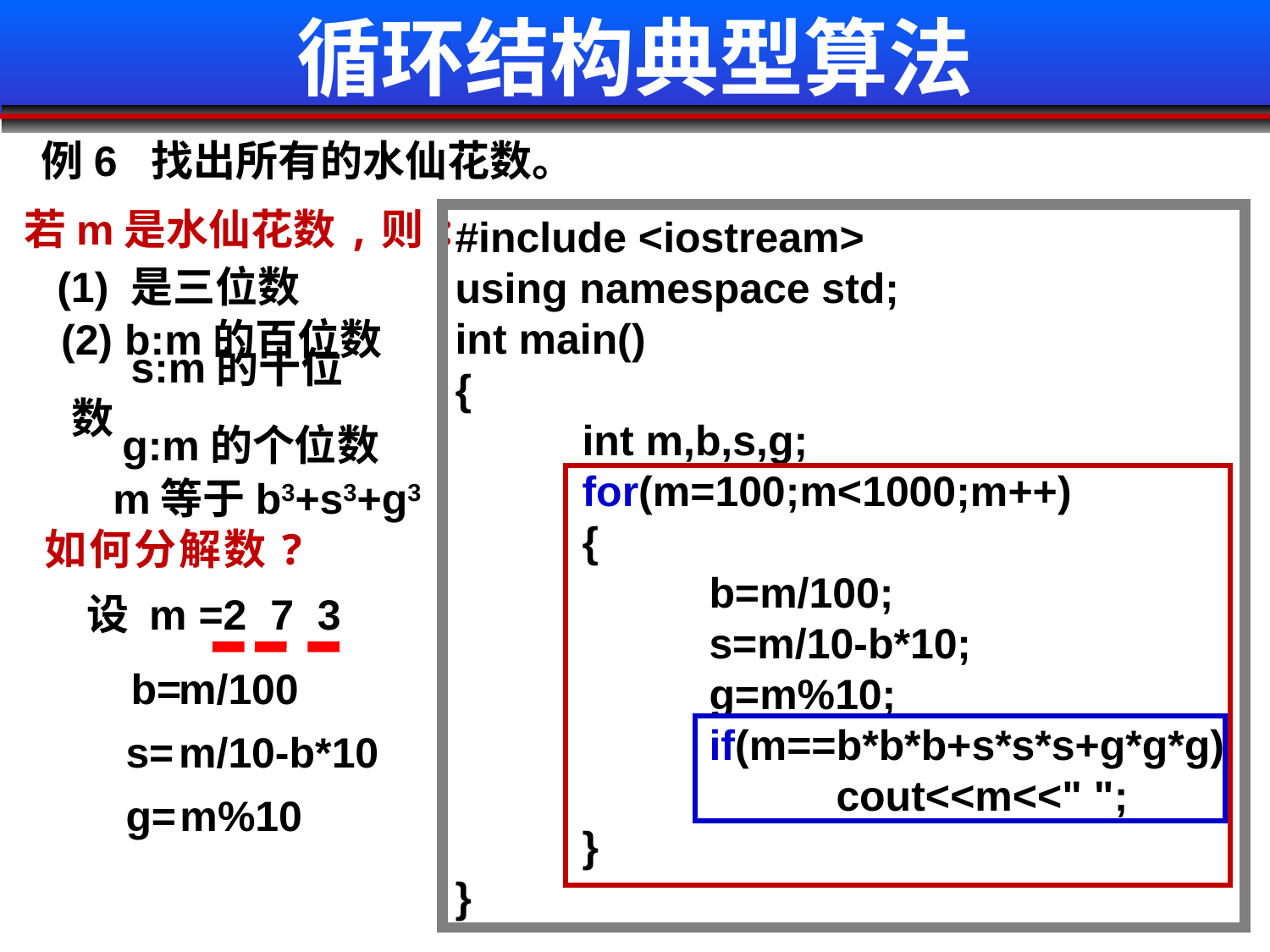

循环结构典型算法

例6  找出所有的水仙花数。
若m是水仙花数,则:
#include <iostream>
using namespace std;
int main()
{
	int m,b,s,g;
	for(m=100;m<1000;m++)
	{
		b=m/100;
		s=m/10-b*10;
		g=m%10;
		if(m==b*b*b+s*s*s+g*g*g)
			cout<<m<<" ";
	}
}
(1) 是三位数
(2) b:m的百位数
     s:m的十位数
     g:m的个位数
     m等于b3+s3+g3

如何分解数?
     设 m =2  7  3

     b=
 m/100

 s=
 m/10-b*10
 g=
  m%10